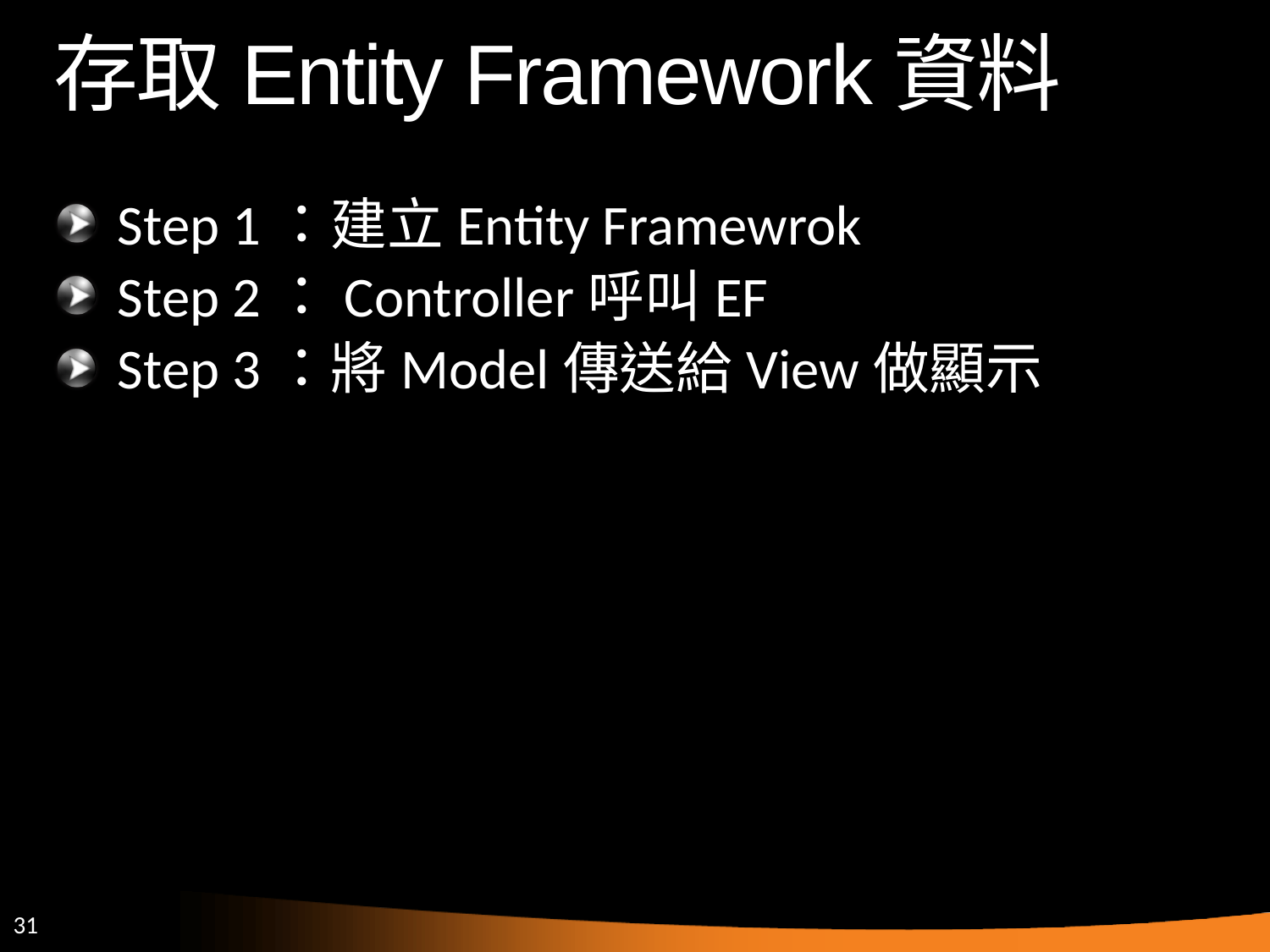

# 存取Entity Framework資料
Step 1：建立Entity Framewrok
Step 2：Controller呼叫EF
Step 3：將Model傳送給View做顯示